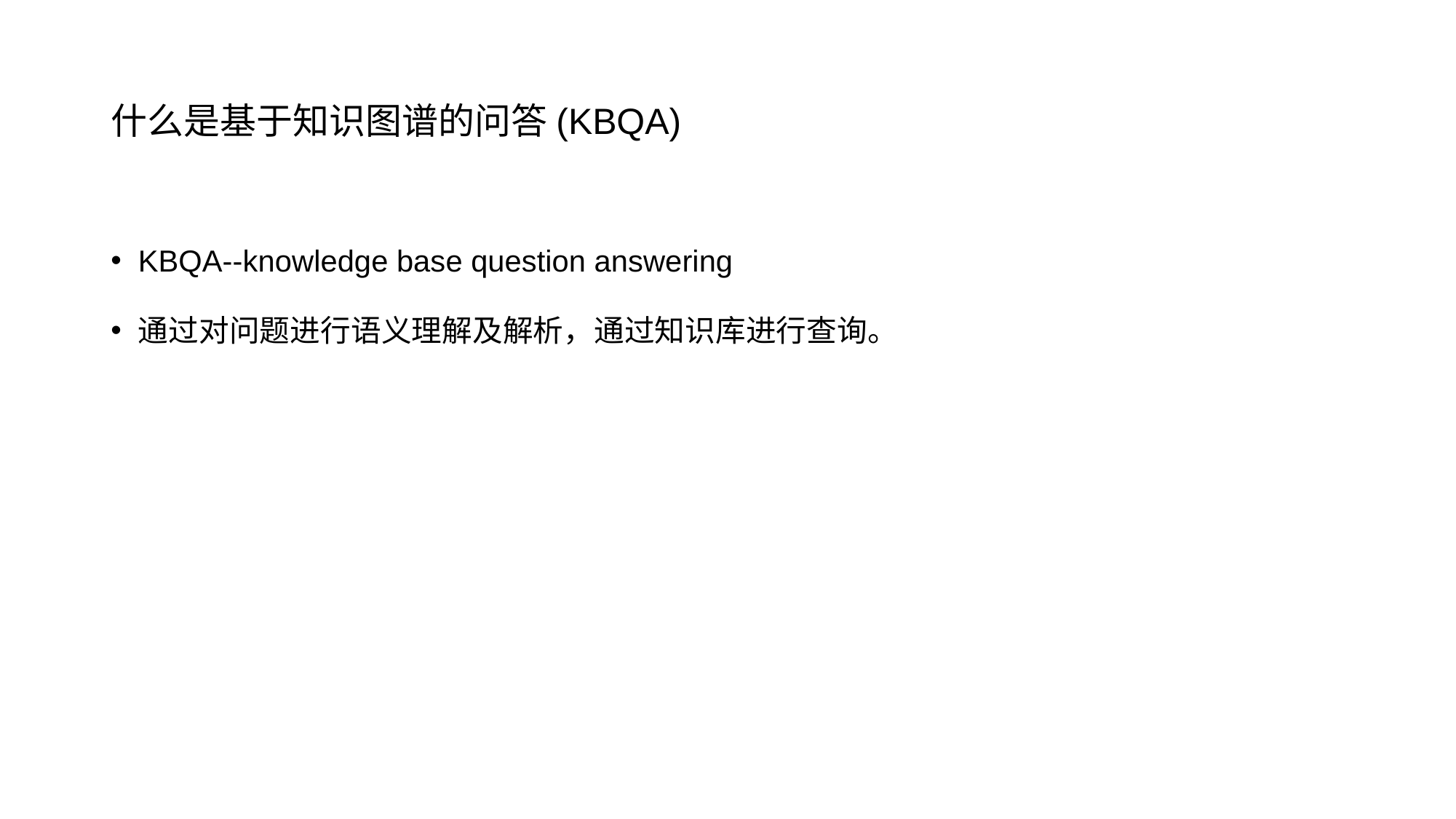

# 什么是基于知识图谱的问答(KBQA)
KBQA--knowledge base question answering
通过对问题进行语义理解及解析，通过知识库进行查询。